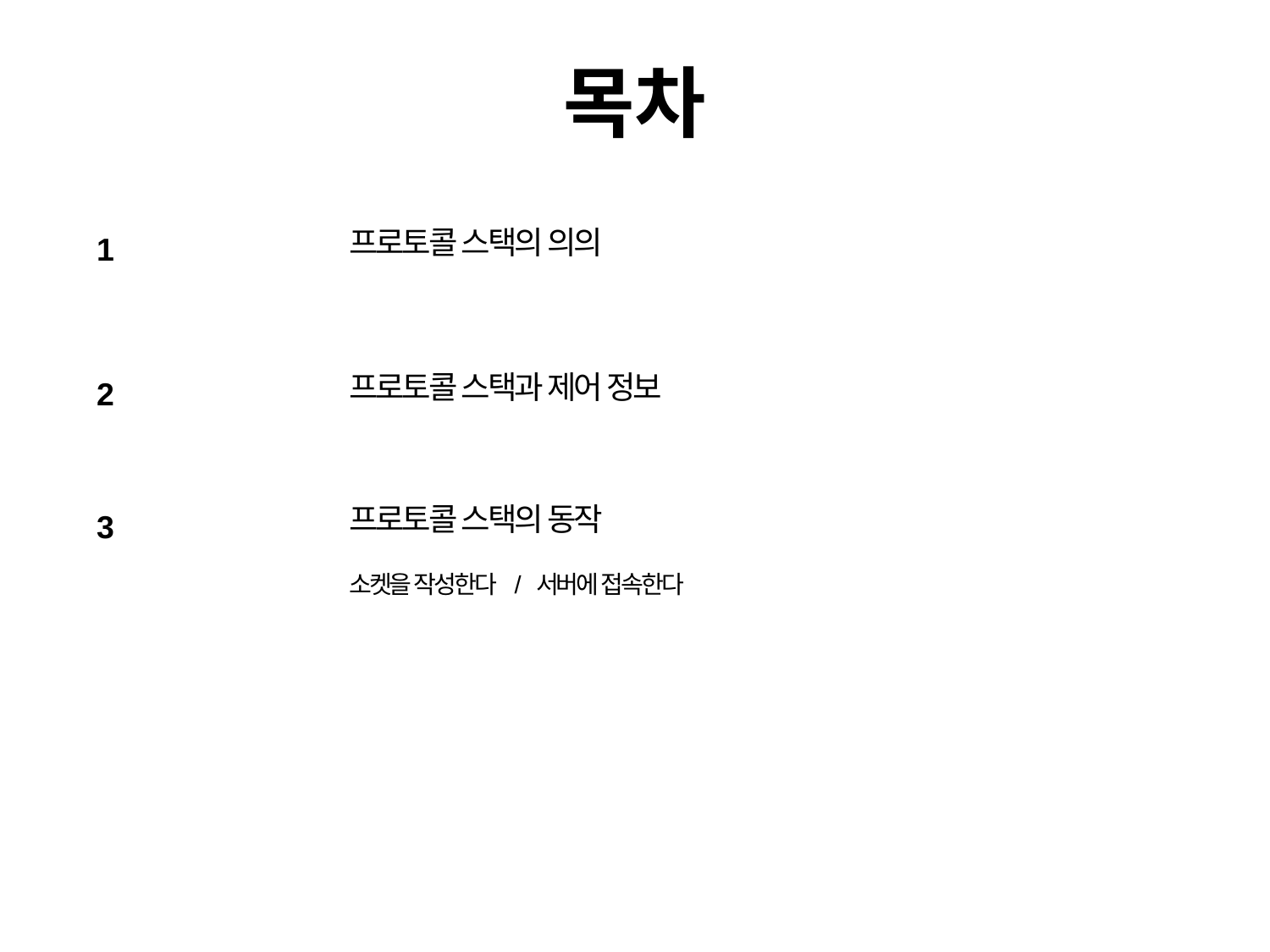

# 목차
프로토콜 스택의 의의

1
프로토콜 스택과 제어 정보

2
프로토콜 스택의 동작
소켓을 작성한다  /  서버에 접속한다
3